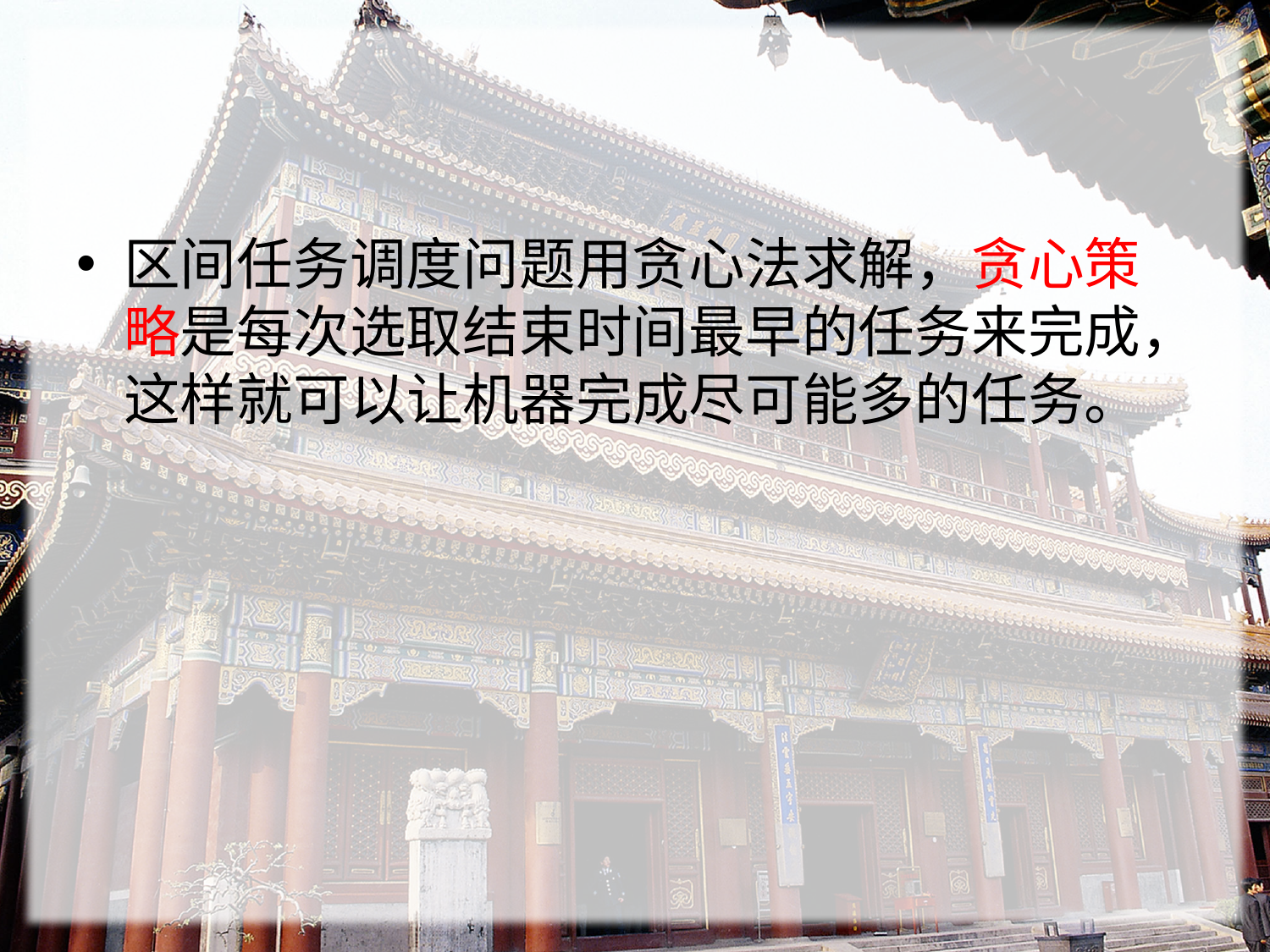

#
区间任务调度问题用贪心法求解，贪心策略是每次选取结束时间最早的任务来完成，这样就可以让机器完成尽可能多的任务。